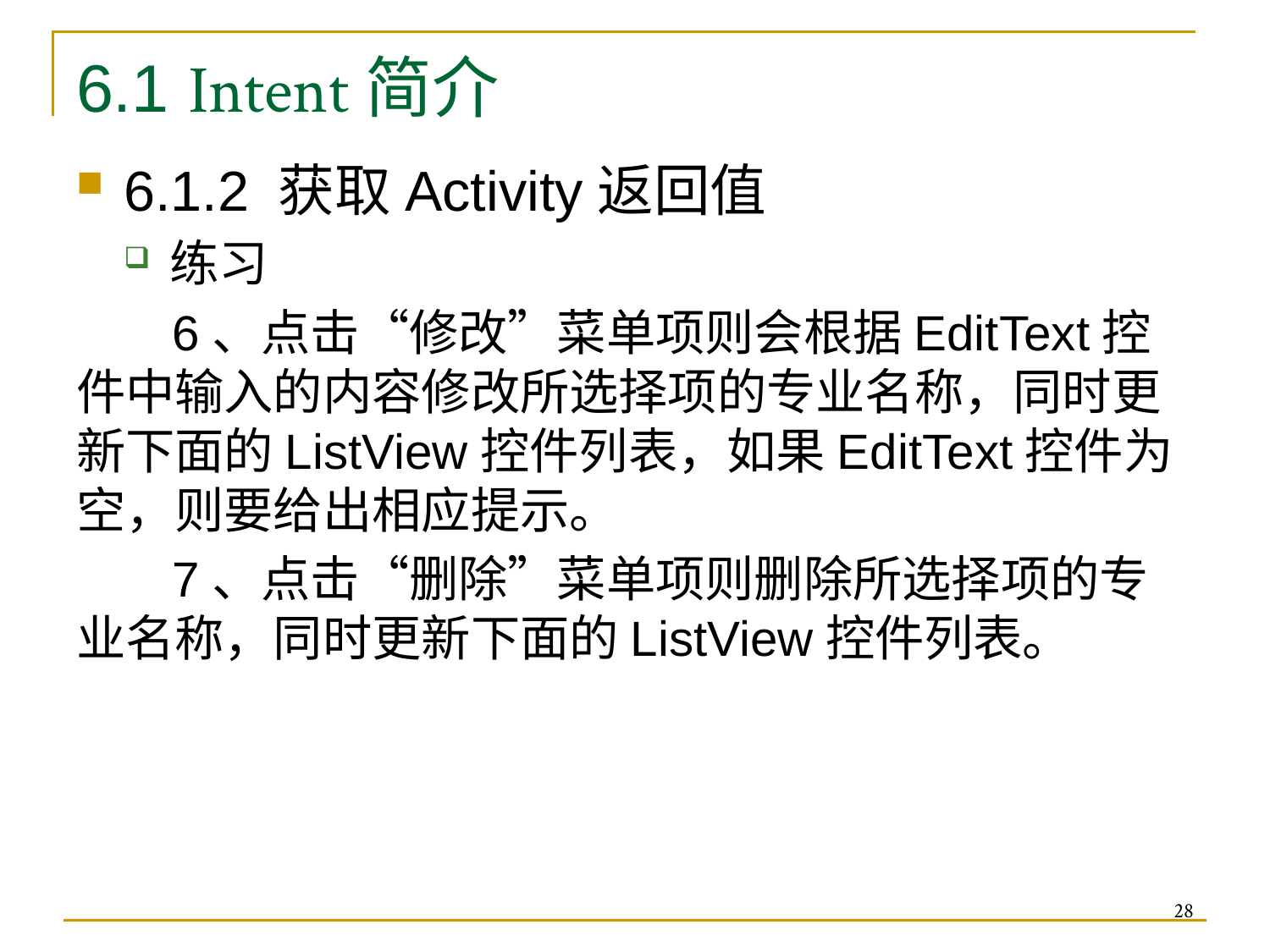

# 6.1 Intent简介
6.1.2 获取Activity返回值
练习
       6、点击“修改”菜单项则会根据EditText控件中输入的内容修改所选择项的专业名称，同时更新下面的ListView控件列表，如果EditText控件为空，则要给出相应提示。
       7、点击“删除”菜单项则删除所选择项的专业名称，同时更新下面的ListView控件列表。
28